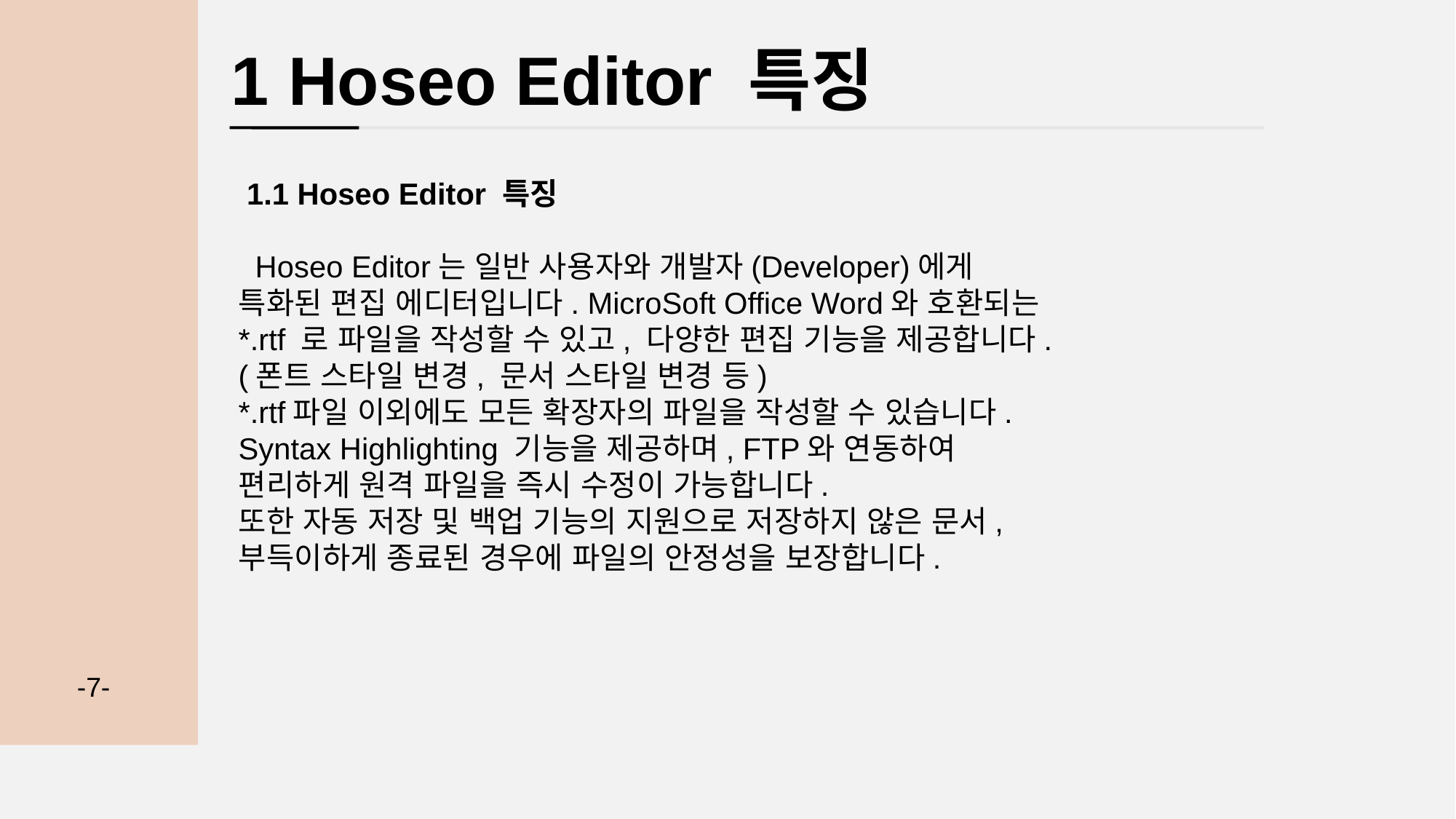

1 Hoseo Editor 특징

 1.1 Hoseo Editor 특징

  Hoseo Editor는 일반 사용자와 개발자(Developer)에게
특화된 편집 에디터입니다. MicroSoft Office Word와 호환되는
*.rtf 로 파일을 작성할 수 있고, 다양한 편집 기능을 제공합니다.
(폰트 스타일 변경, 문서 스타일 변경 등)
*.rtf파일 이외에도 모든 확장자의 파일을 작성할 수 있습니다.
Syntax Highlighting 기능을 제공하며, FTP와 연동하여
편리하게 원격 파일을 즉시 수정이 가능합니다.
또한 자동 저장 및 백업 기능의 지원으로 저장하지 않은 문서,
부득이하게 종료된 경우에 파일의 안정성을 보장합니다.

-7-